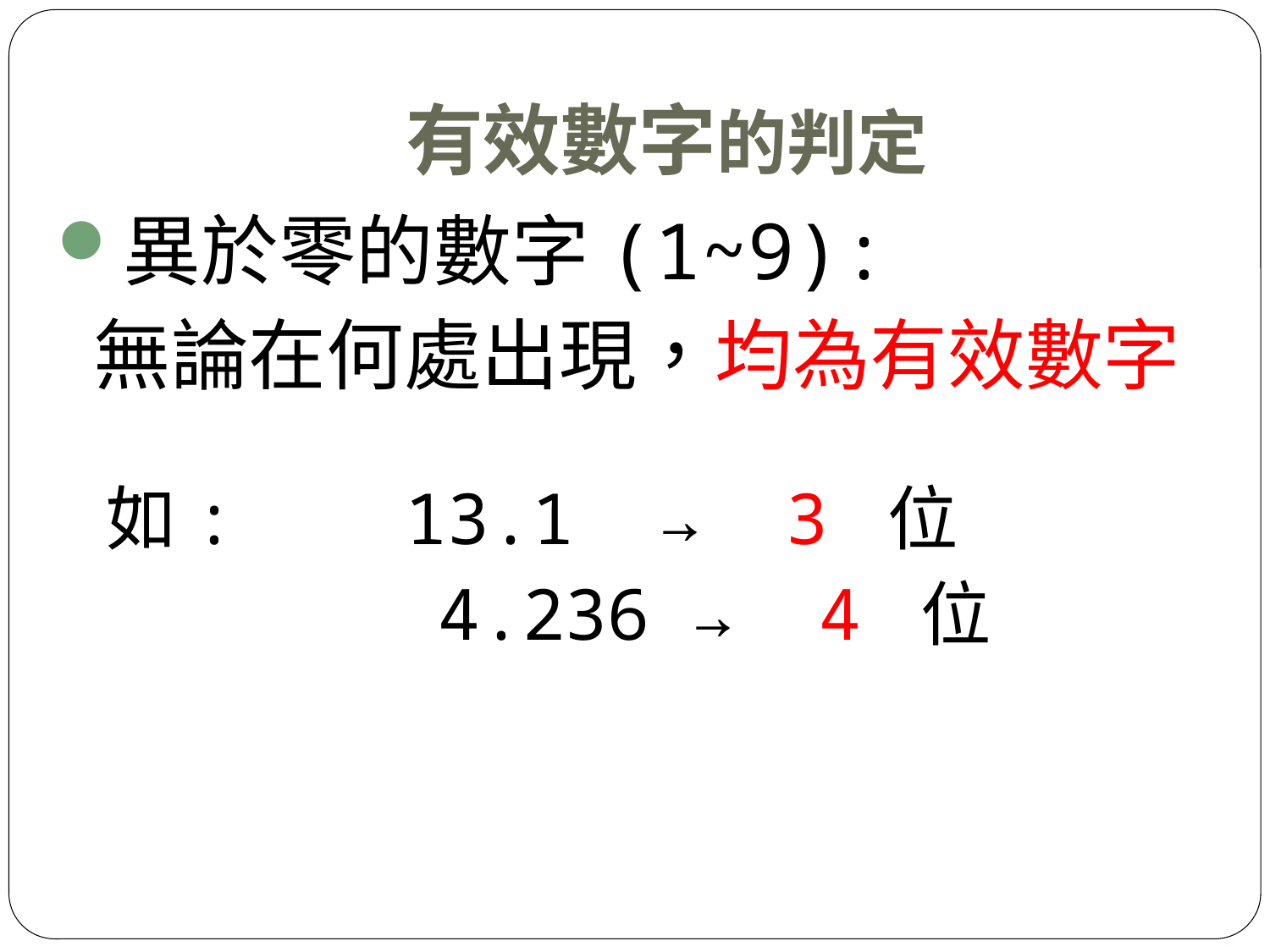

# 有效數字的判定
異於零的數字(1~9):
 無論在何處出現，均為有效數字

  如:    13.1  →  3 位
         4.236 →  4 位